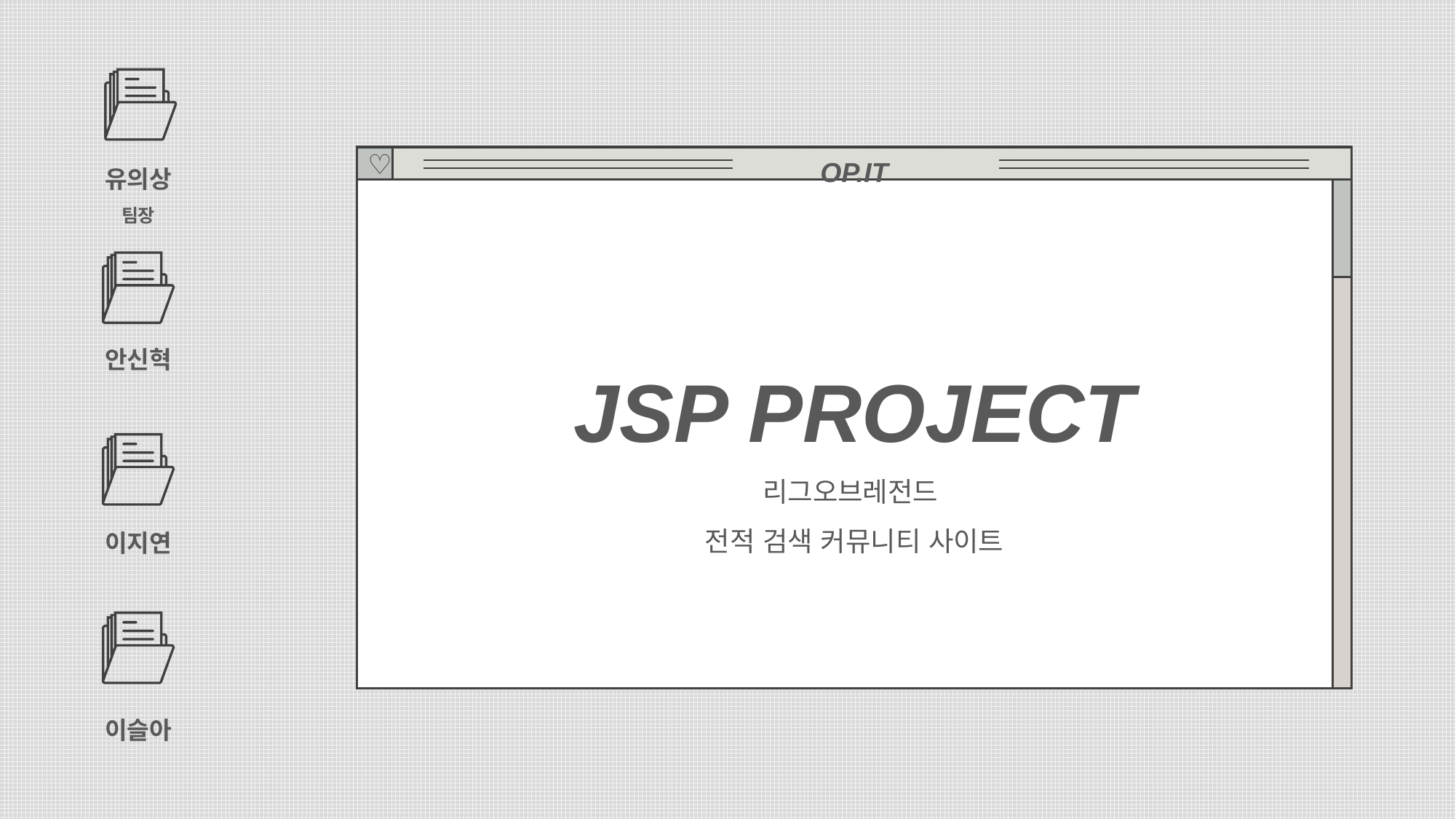

OP.IT
유의상
팀장

♡
JSP PROJECT
리그오브레전드
전적 검색 커뮤니티 사이트

안신혁

이지연

이슬아